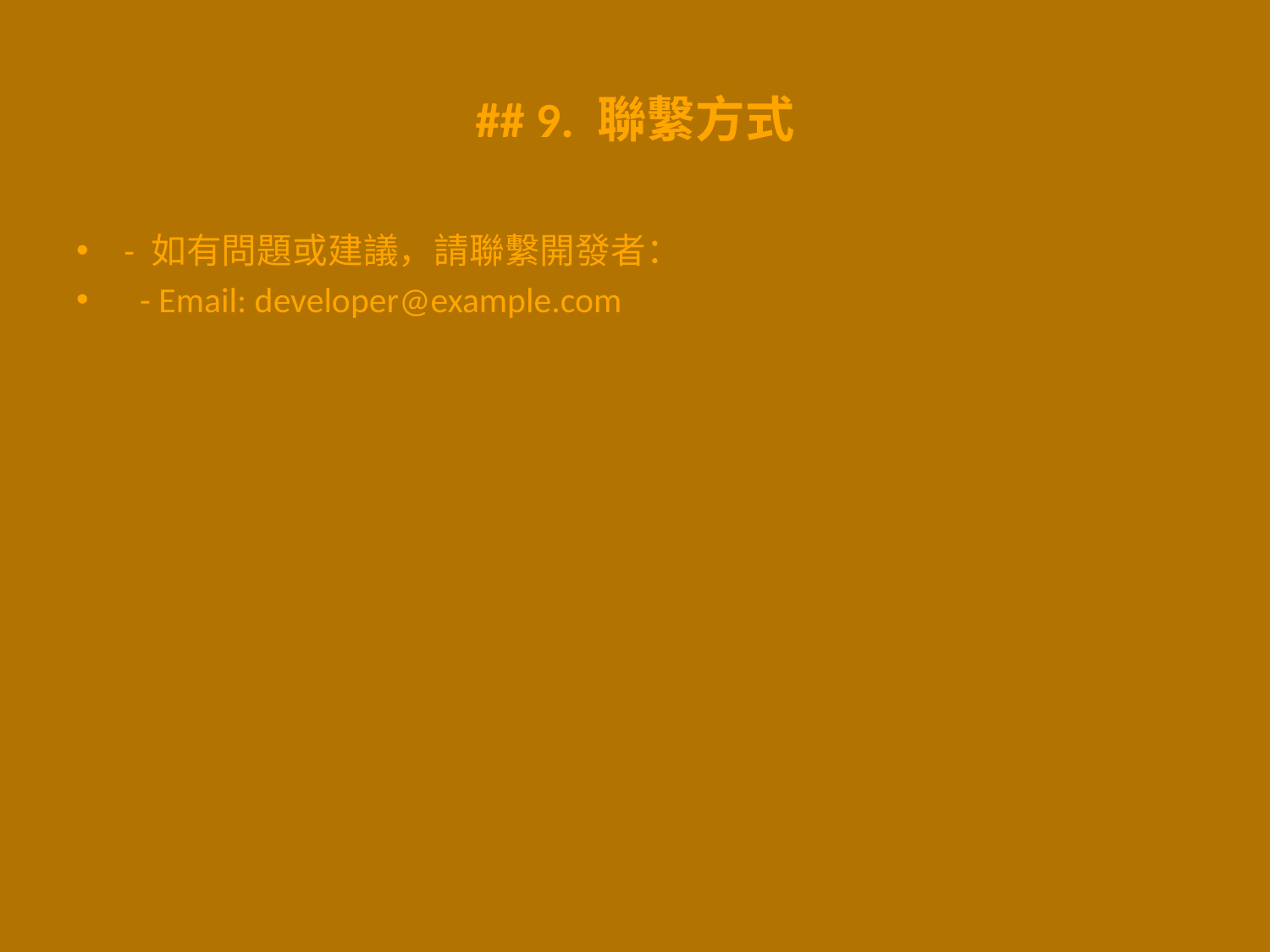

# ## 9. 聯繫方式
- 如有問題或建議，請聯繫開發者：
  - Email: developer@example.com